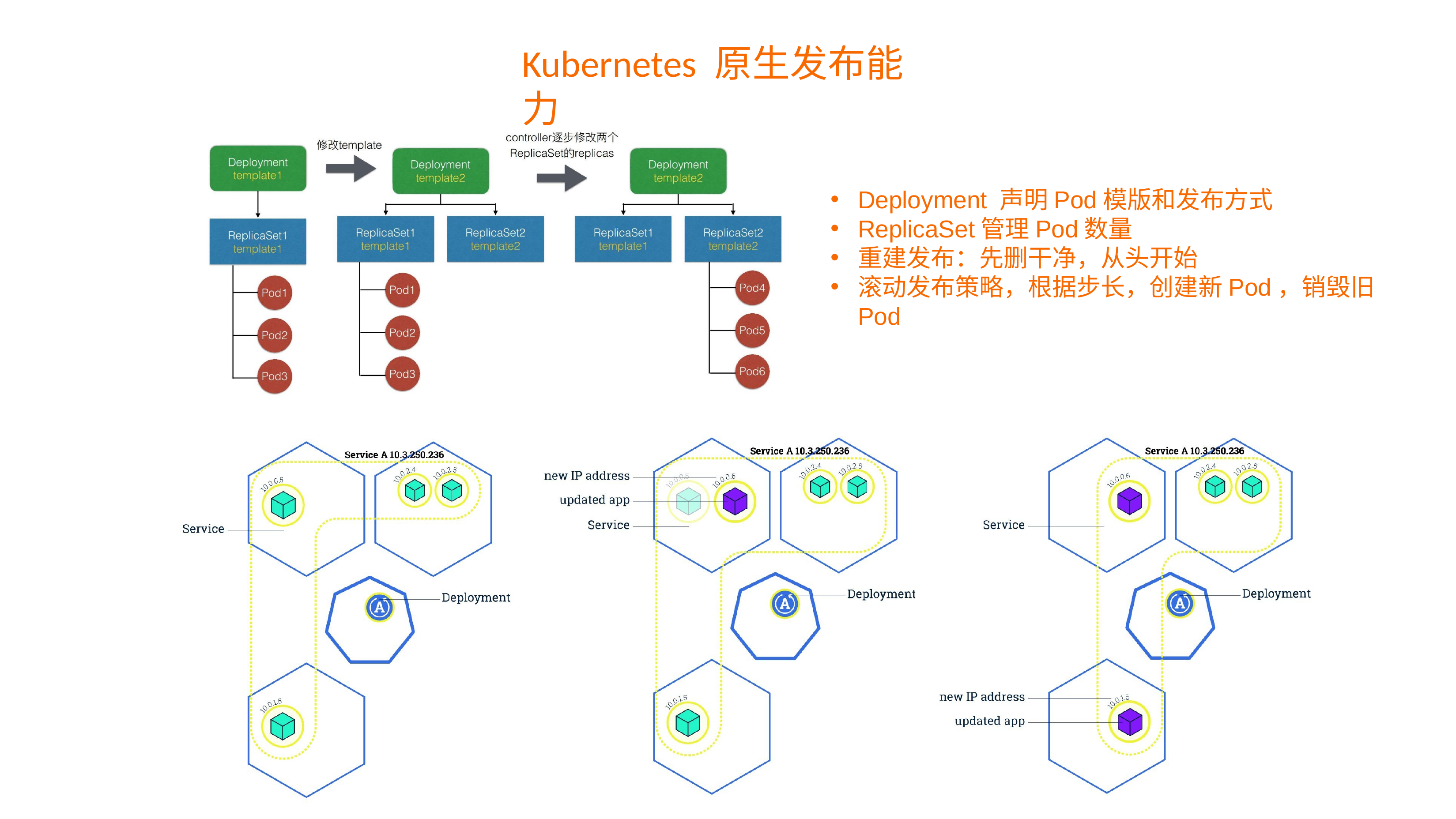

# Kubernetes 原生发布能力

Deployment 声明Pod模版和发布方式
ReplicaSet管理Pod数量
重建发布：先删干净，从头开始
滚动发布策略，根据步长，创建新Pod，销毁旧Pod